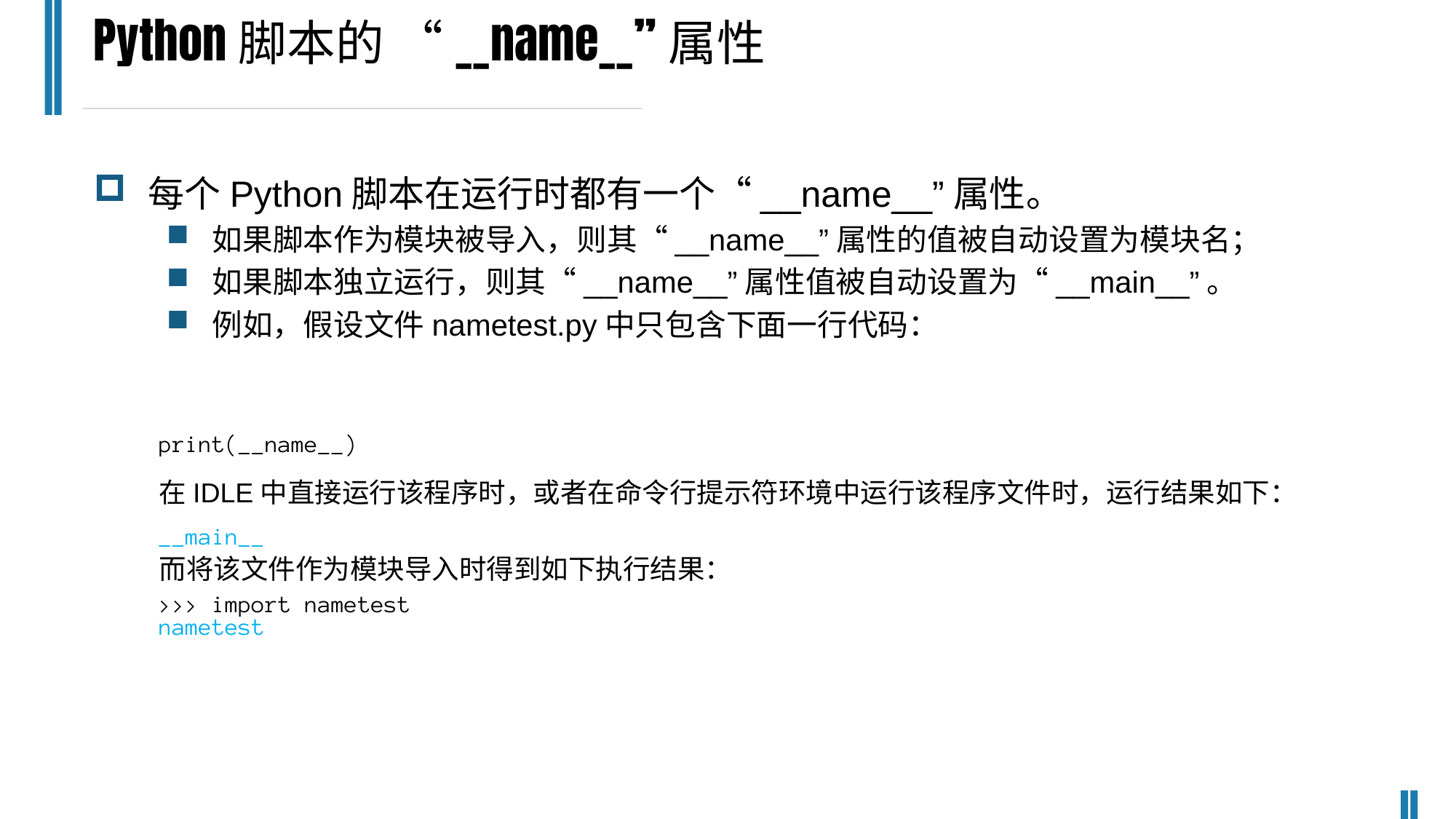

Python脚本的 “__name__”属性

每个Python脚本在运行时都有一个“__name__”属性。
如果脚本作为模块被导入，则其“__name__”属性的值被自动设置为模块名；
如果脚本独立运行，则其“__name__”属性值被自动设置为“__main__”。
例如，假设文件nametest.py中只包含下面一行代码：

print(__name__)
在IDLE中直接运行该程序时，或者在命令行提示符环境中运行该程序文件时，运行结果如下：
__main__
而将该文件作为模块导入时得到如下执行结果：
>>> import nametest
nametest